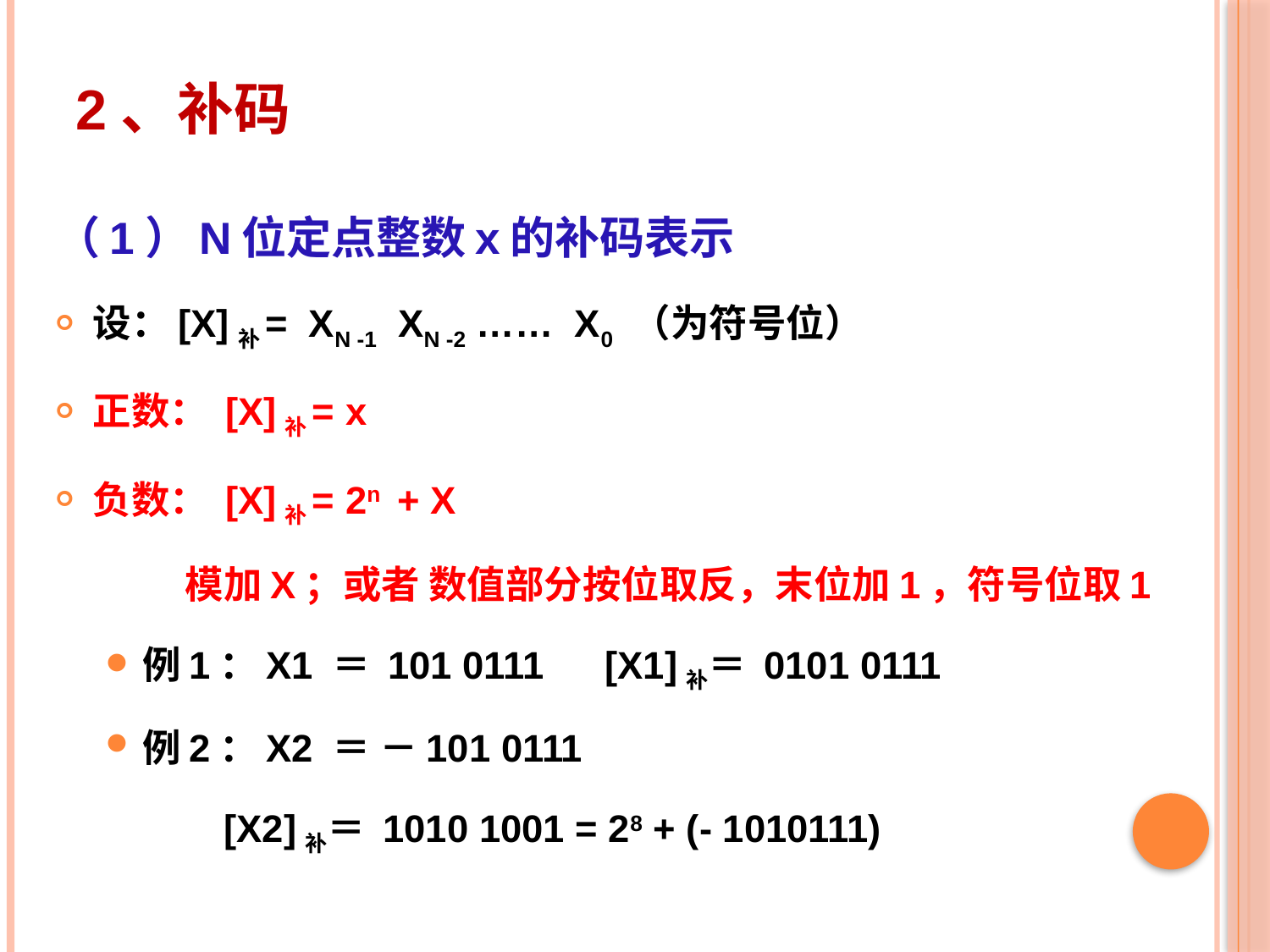

# 2、补码
（1）N位定点整数x的补码表示
设：[X]补=  XN -1  XN -2 ……  X0 （为符号位）
正数： [X]补= x
负数： [X]补= 2n  + X
              模加X；或者 数值部分按位取反，末位加1，符号位取1
例1：X1 ＝ 101 0111		[X1]补＝ 0101 0111
例2：X2 ＝ －101 0111
           [X2]补＝ 1010 1001 = 28 + (- 1010111)